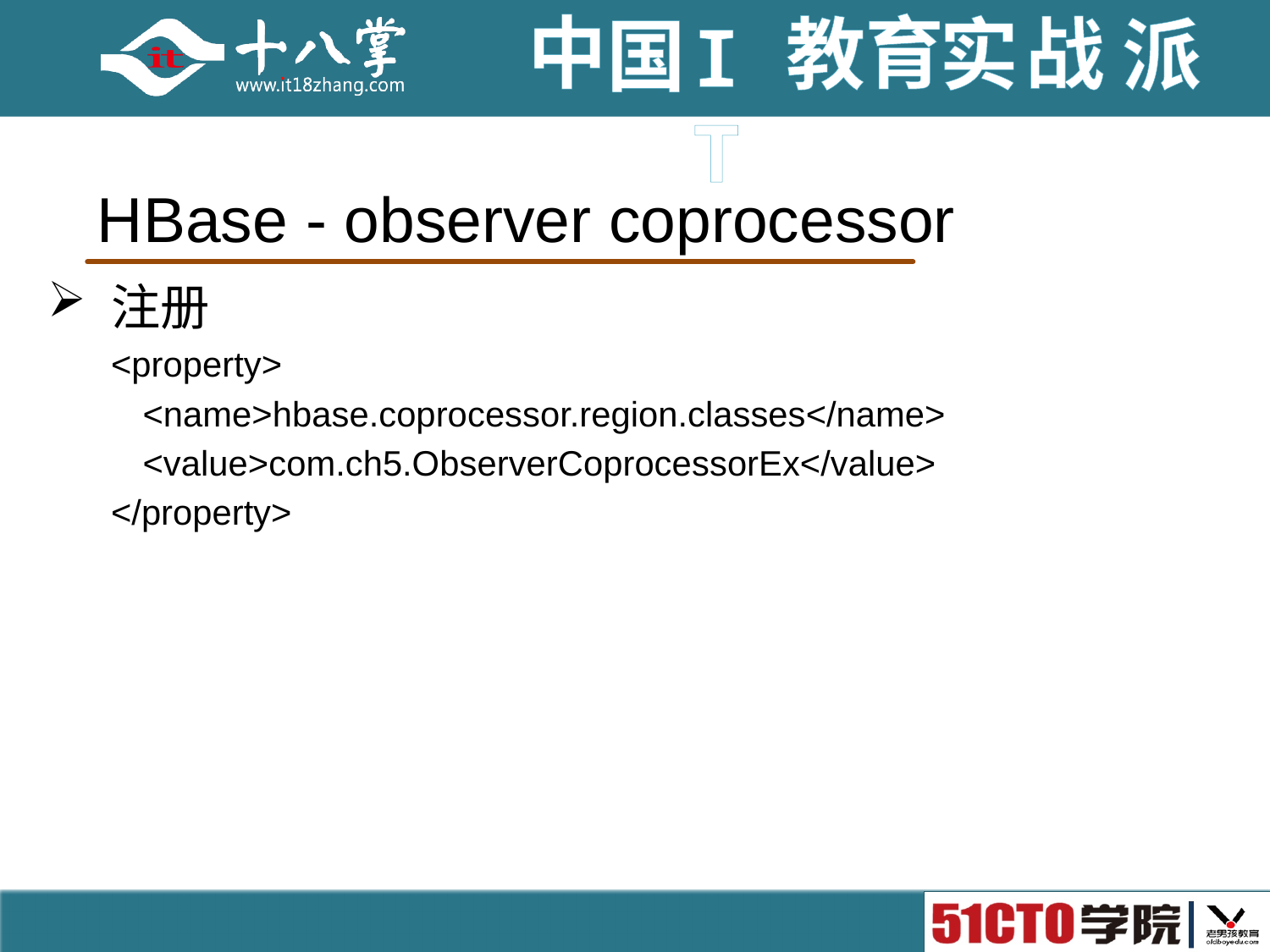

# HBase - observer coprocessor
注册
<property>
<name>hbase.coprocessor.region.classes</name>
<value>com.ch5.ObserverCoprocessorEx</value>
</property>